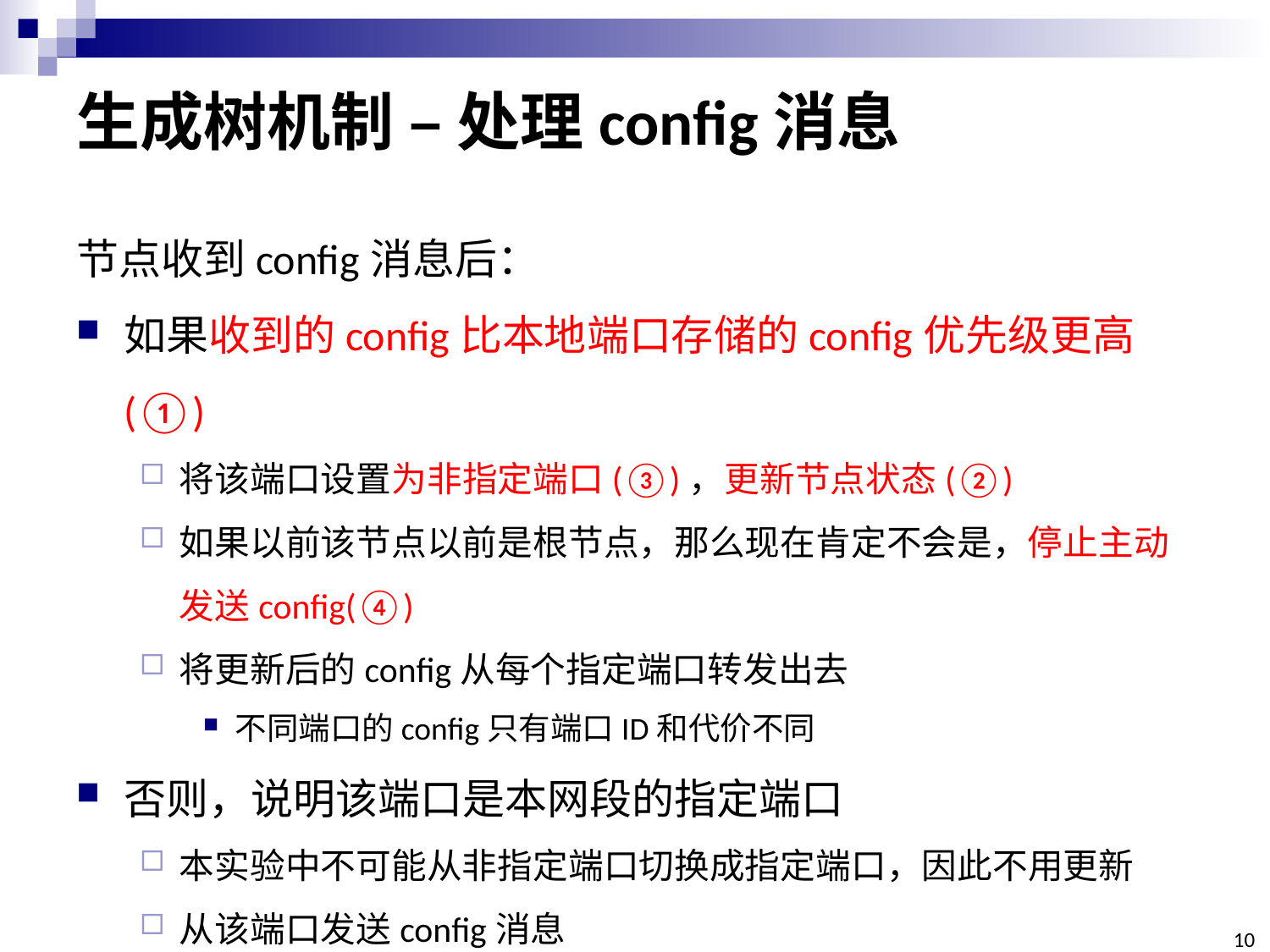

# 生成树机制 – 处理config消息
节点收到config消息后：
如果收到的config比本地端口存储的config优先级更高(①)
将该端口设置为非指定端口(③)，更新节点状态(②)
如果以前该节点以前是根节点，那么现在肯定不会是，停止主动发送config(④)
将更新后的config从每个指定端口转发出去
不同端口的config只有端口ID和代价不同
否则，说明该端口是本网段的指定端口
本实验中不可能从非指定端口切换成指定端口，因此不用更新
从该端口发送config消息
10